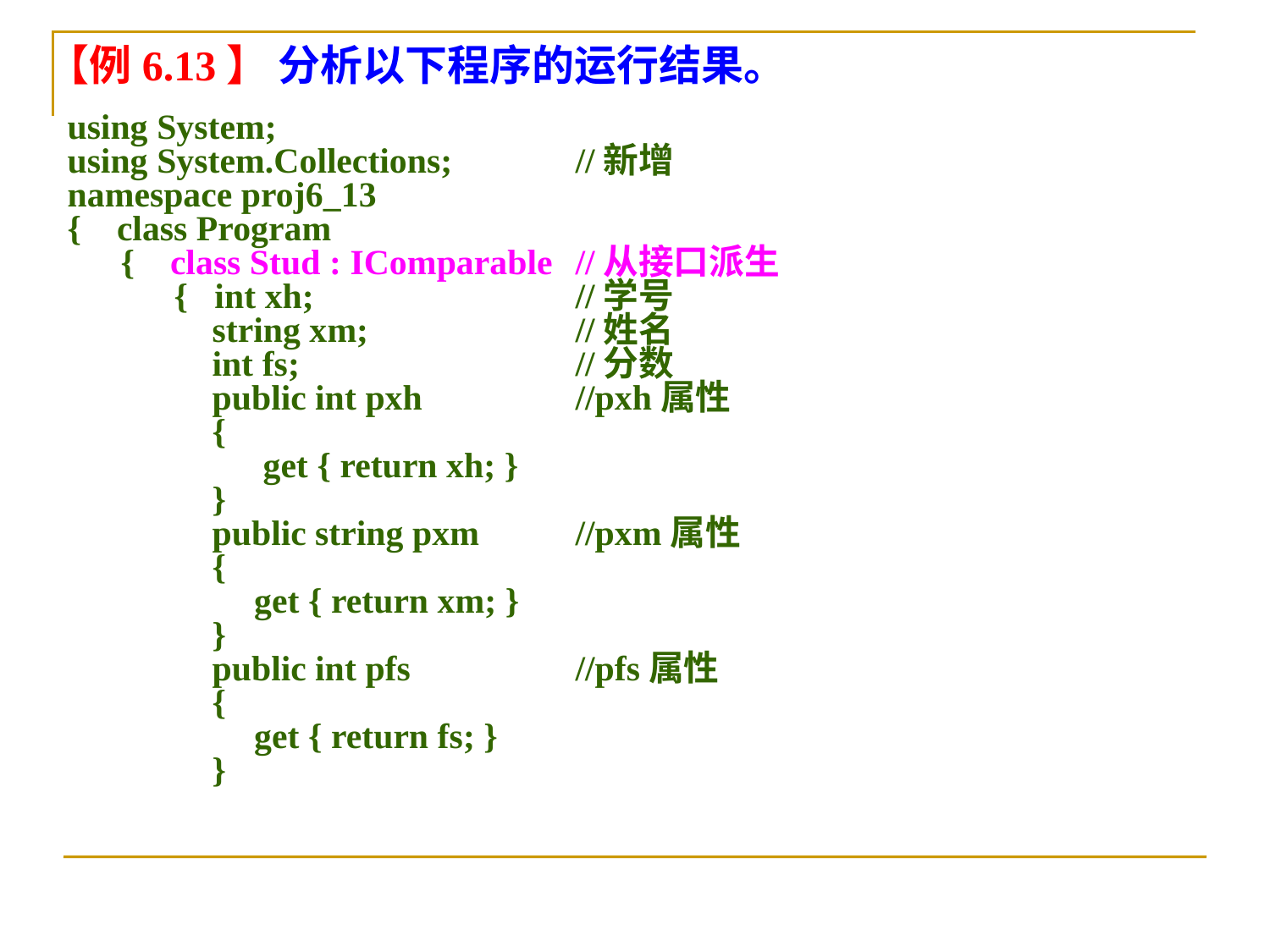

【例6.13】 分析以下程序的运行结果。
using System;
using System.Collections;  	//新增
namespace proj6_13
{    class Program
      {    class Stud : IComparable	//从接口派生
            {   int xh;                   	//学号
            	  string xm;               	//姓名
            	  int fs;                   	//分数
            	  public int pxh          	//pxh属性
            	  {
                      get { return xh; }
            	  }
            	  public string pxm       	//pxm属性
            	  {
                     get { return xm; }
            	  }
            	  public int pfs          	//pfs属性
            	  {
                     get { return fs; }
            	  }